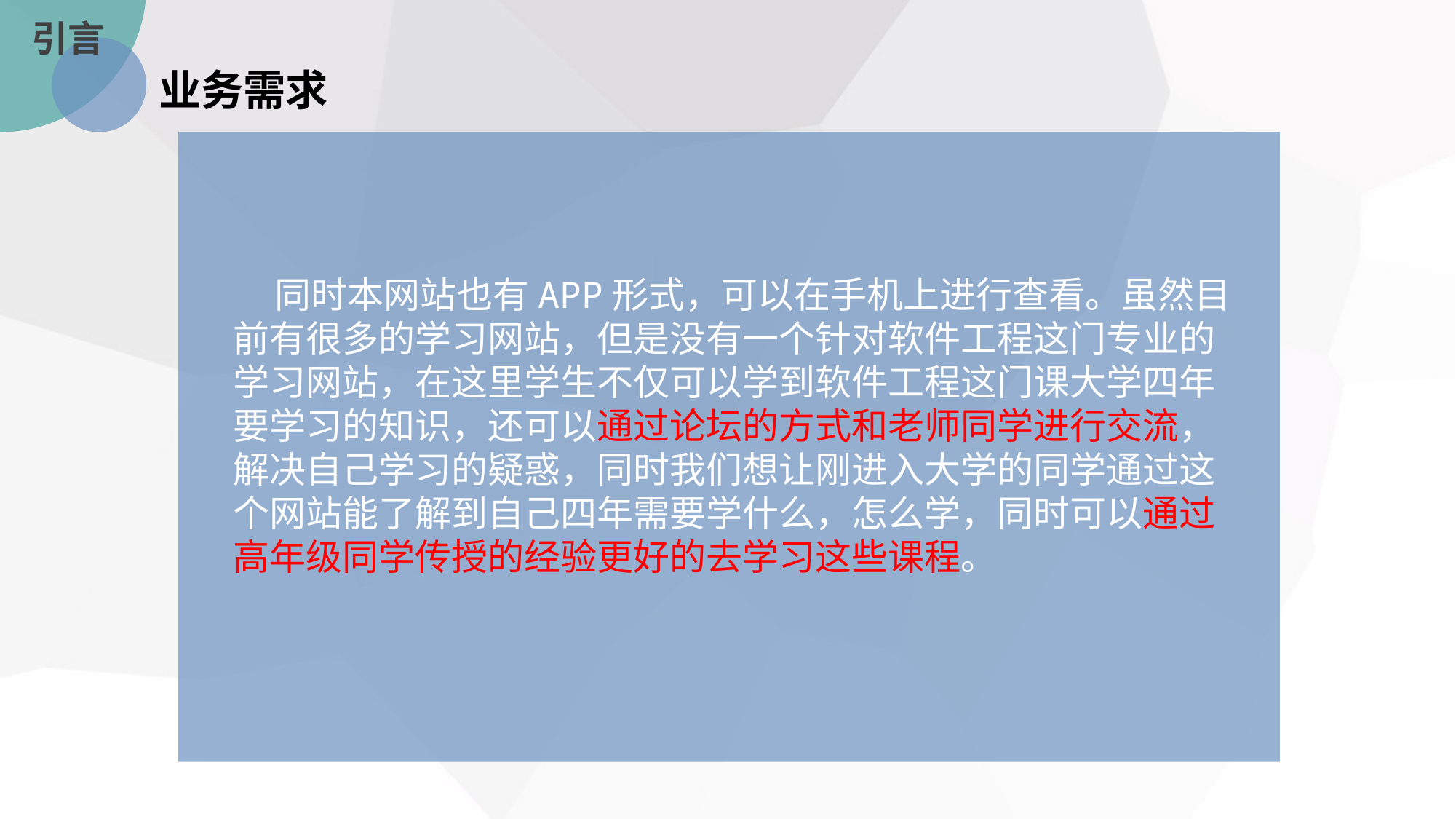

引言

业务需求

    同时本网站也有APP形式，可以在手机上进行查看。虽然目前有很多的学习网站，但是没有一个针对软件工程这门专业的学习网站，在这里学生不仅可以学到软件工程这门课大学四年要学习的知识，还可以通过论坛的方式和老师同学进行交流，解决自己学习的疑惑，同时我们想让刚进入大学的同学通过这个网站能了解到自己四年需要学什么，怎么学，同时可以通过高年级同学传授的经验更好的去学习这些课程。